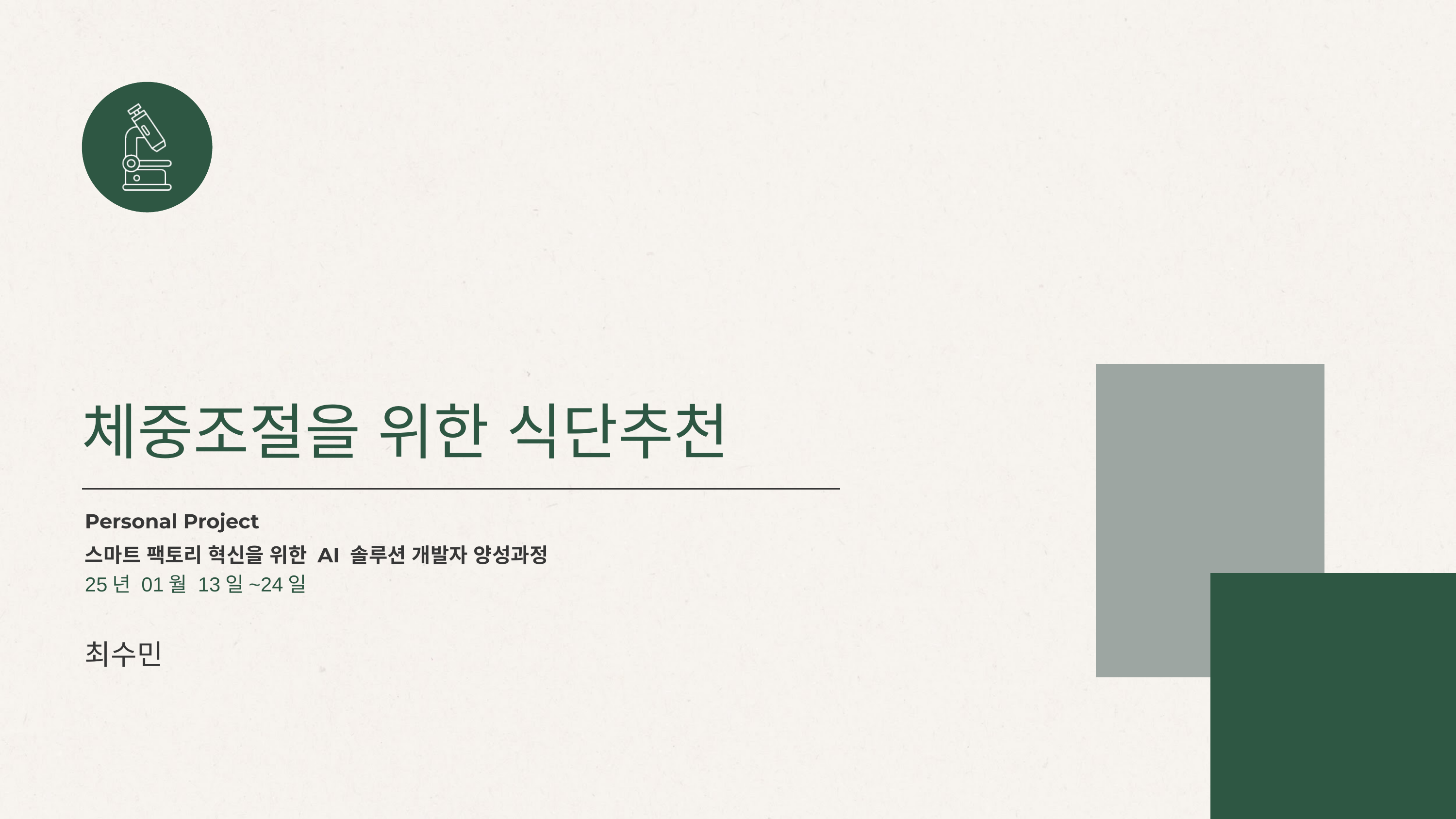

체중조절을 위한 식단추천

Personal Project
스마트 팩토리 혁신을 위한 AI 솔루션 개발자 양성과정
25년 01월 13일~24일

최수민